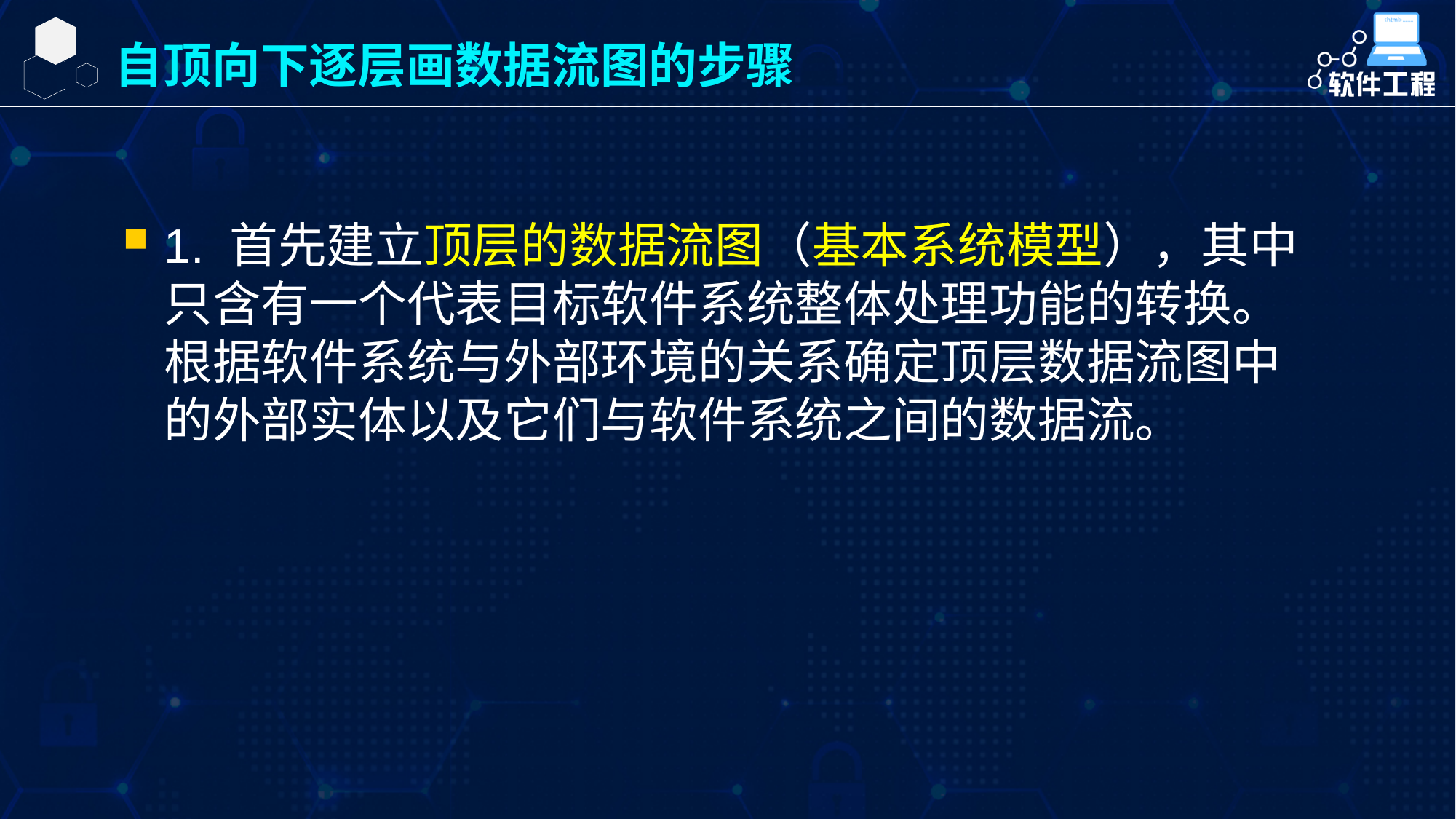

自顶向下逐层画数据流图的步骤

1. 首先建立顶层的数据流图（基本系统模型），其中只含有一个代表目标软件系统整体处理功能的转换。根据软件系统与外部环境的关系确定顶层数据流图中的外部实体以及它们与软件系统之间的数据流。